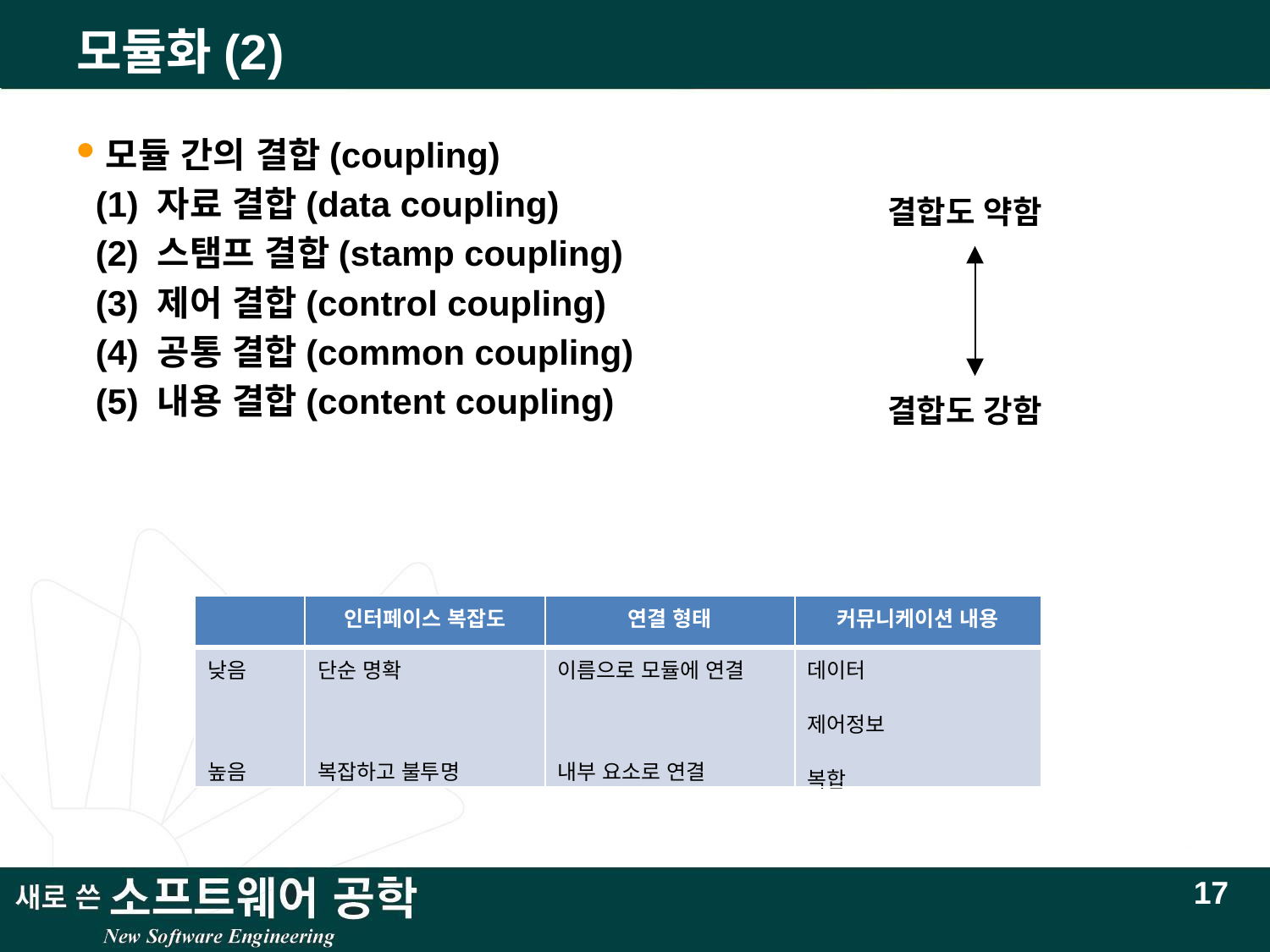

# 모듈화(2)
모듈 간의 결합(coupling)
  (1) 자료 결합(data coupling)
  (2) 스탬프 결합(stamp coupling)
  (3) 제어 결합(control coupling)
  (4) 공통 결합(common coupling)
  (5) 내용 결합(content coupling)

결합도 약함
결합도 강함
|  | 인터페이스 복잡도 | 연결 형태 | 커뮤니케이션 내용 |
| --- | --- | --- | --- |
| 낮음 높음 | 단순 명확 복잡하고 불투명 | 이름으로 모듈에 연결 내부 요소로 연결 | 데이터 제어정보 복합 |